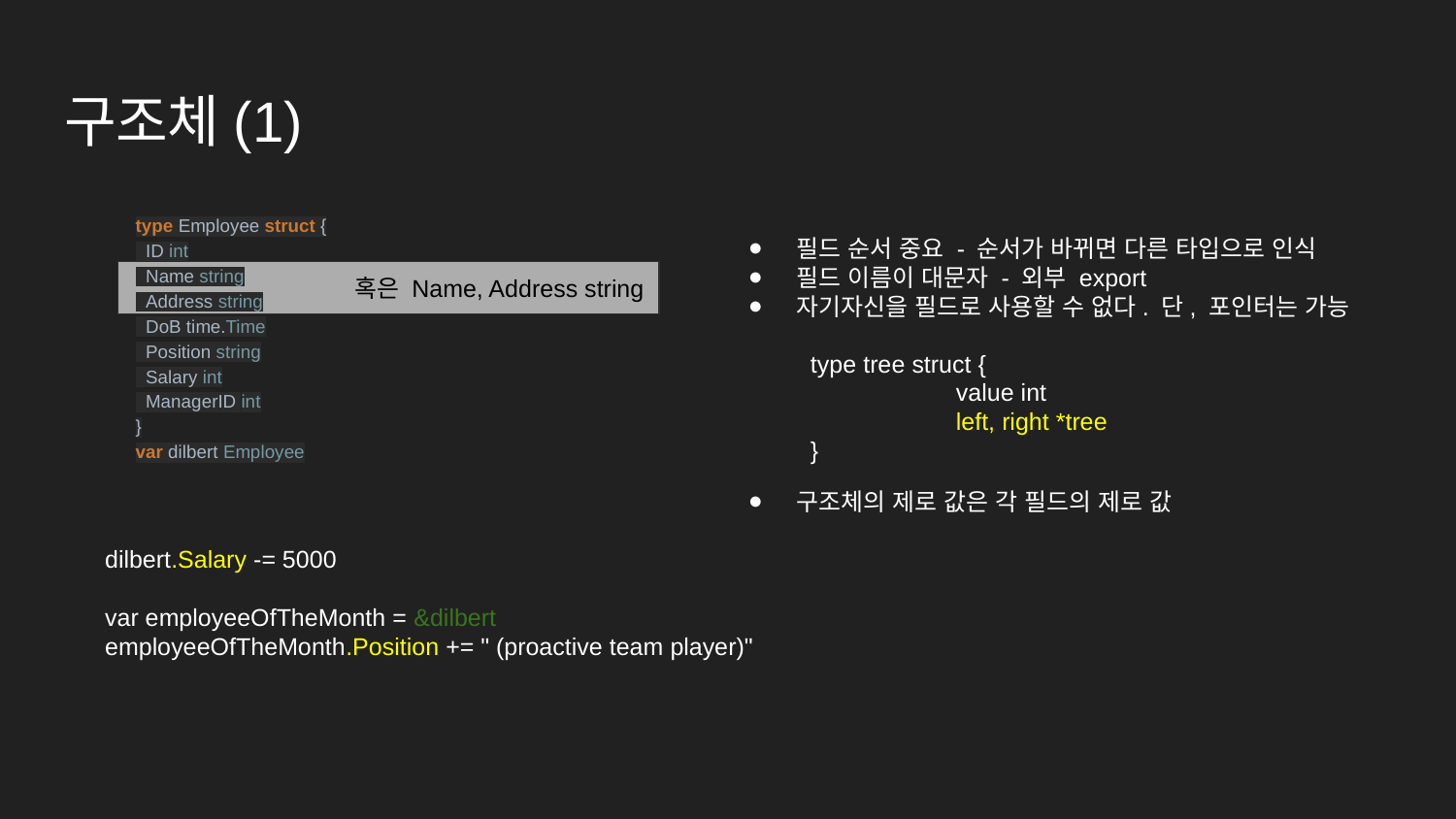

# 구조체(1)
type Employee struct {
  ID int
  Name string
  Address string
  DoB time.Time
  Position string
  Salary int
  ManagerID int
}
var dilbert Employee
필드 순서 중요 - 순서가 바뀌면 다른 타입으로 인식
필드 이름이 대문자 - 외부 export
자기자신을 필드로 사용할 수 없다. 단, 포인터는 가능
혹은 Name, Address string
type tree struct {
	value int
	left, right *tree
}
구조체의 제로 값은 각 필드의 제로 값
dilbert.Salary -= 5000
var employeeOfTheMonth = &dilbert
employeeOfTheMonth.Position += " (proactive team player)"